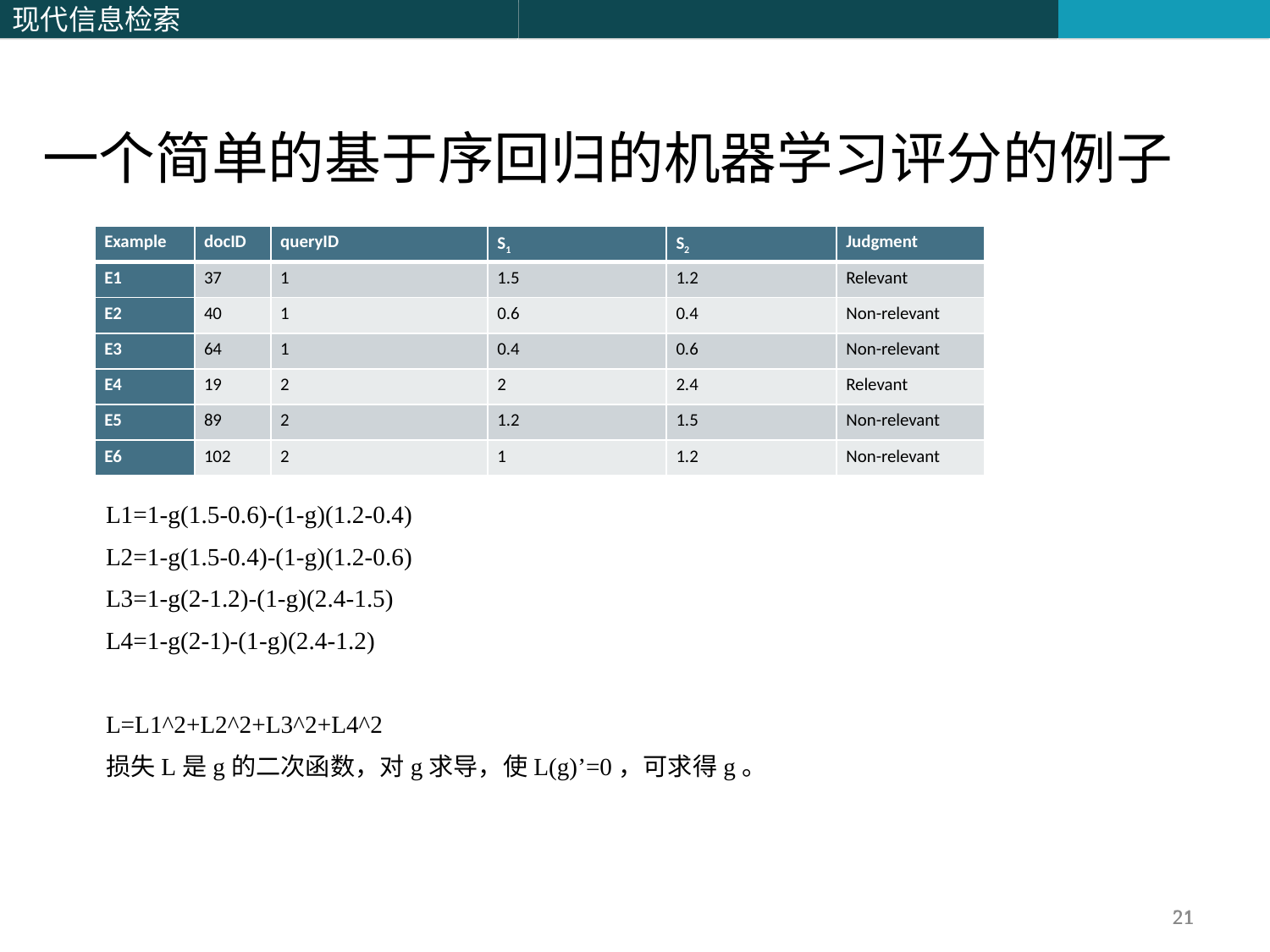

一个简单的基于序回归的机器学习评分的例子
| Example | docID | queryID | S1 | S2 | Judgment |
| --- | --- | --- | --- | --- | --- |
| E1 | 37 | 1 | 1.5 | 1.2 | Relevant |
| E2 | 40 | 1 | 0.6 | 0.4 | Non-relevant |
| E3 | 64 | 1 | 0.4 | 0.6 | Non-relevant |
| E4 | 19 | 2 | 2 | 2.4 | Relevant |
| E5 | 89 | 2 | 1.2 | 1.5 | Non-relevant |
| E6 | 102 | 2 | 1 | 1.2 | Non-relevant |
L1=1-g(1.5-0.6)-(1-g)(1.2-0.4)
L2=1-g(1.5-0.4)-(1-g)(1.2-0.6)
L3=1-g(2-1.2)-(1-g)(2.4-1.5)
L4=1-g(2-1)-(1-g)(2.4-1.2)

L=L1^2+L2^2+L3^2+L4^2
损失L是g的二次函数，对g求导，使L(g)’=0，可求得g。
21
21